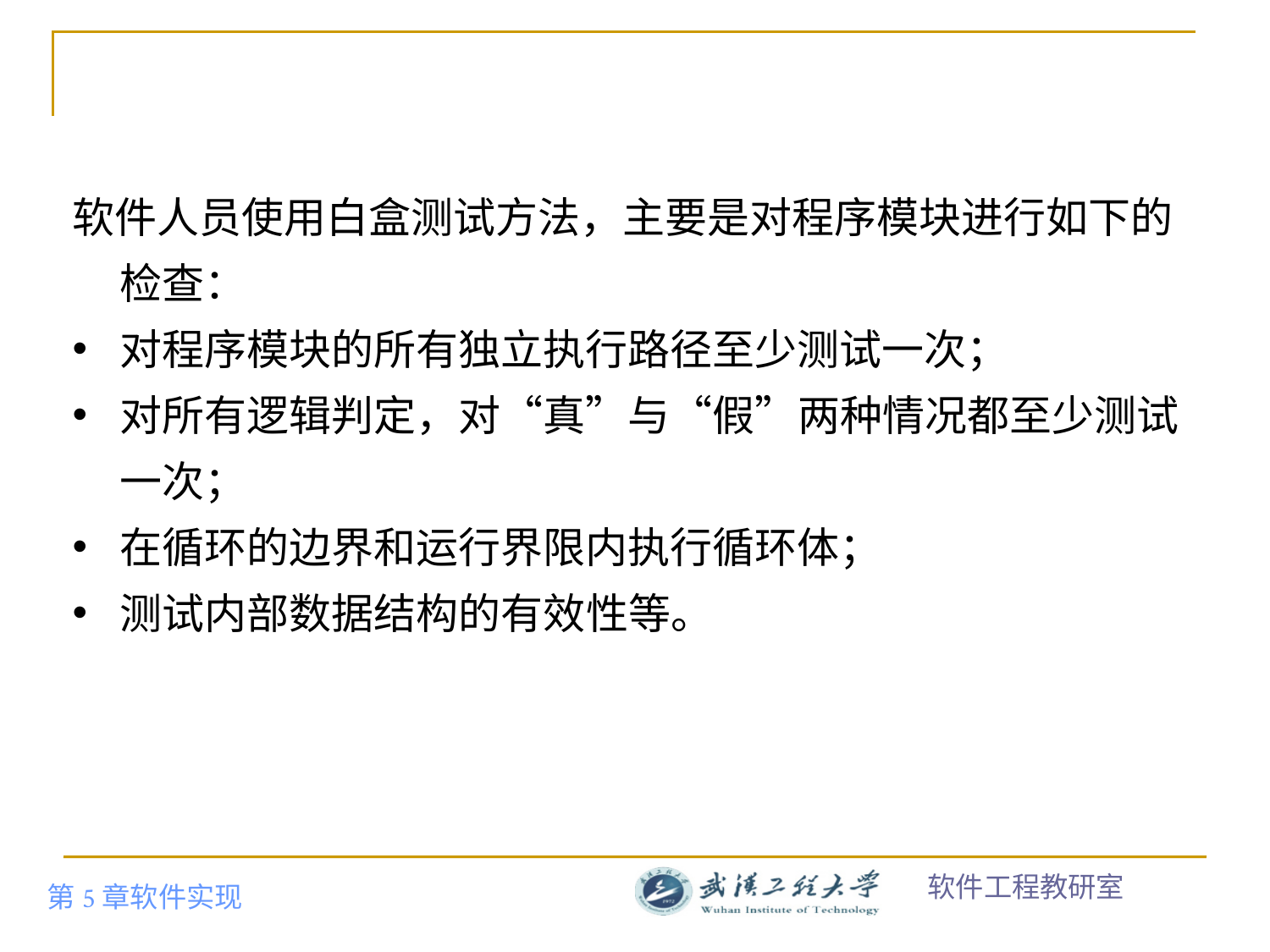

#
软件人员使用白盒测试方法，主要是对程序模块进行如下的检查：
对程序模块的所有独立执行路径至少测试一次；
对所有逻辑判定，对“真”与“假”两种情况都至少测试一次；
在循环的边界和运行界限内执行循环体；
测试内部数据结构的有效性等。